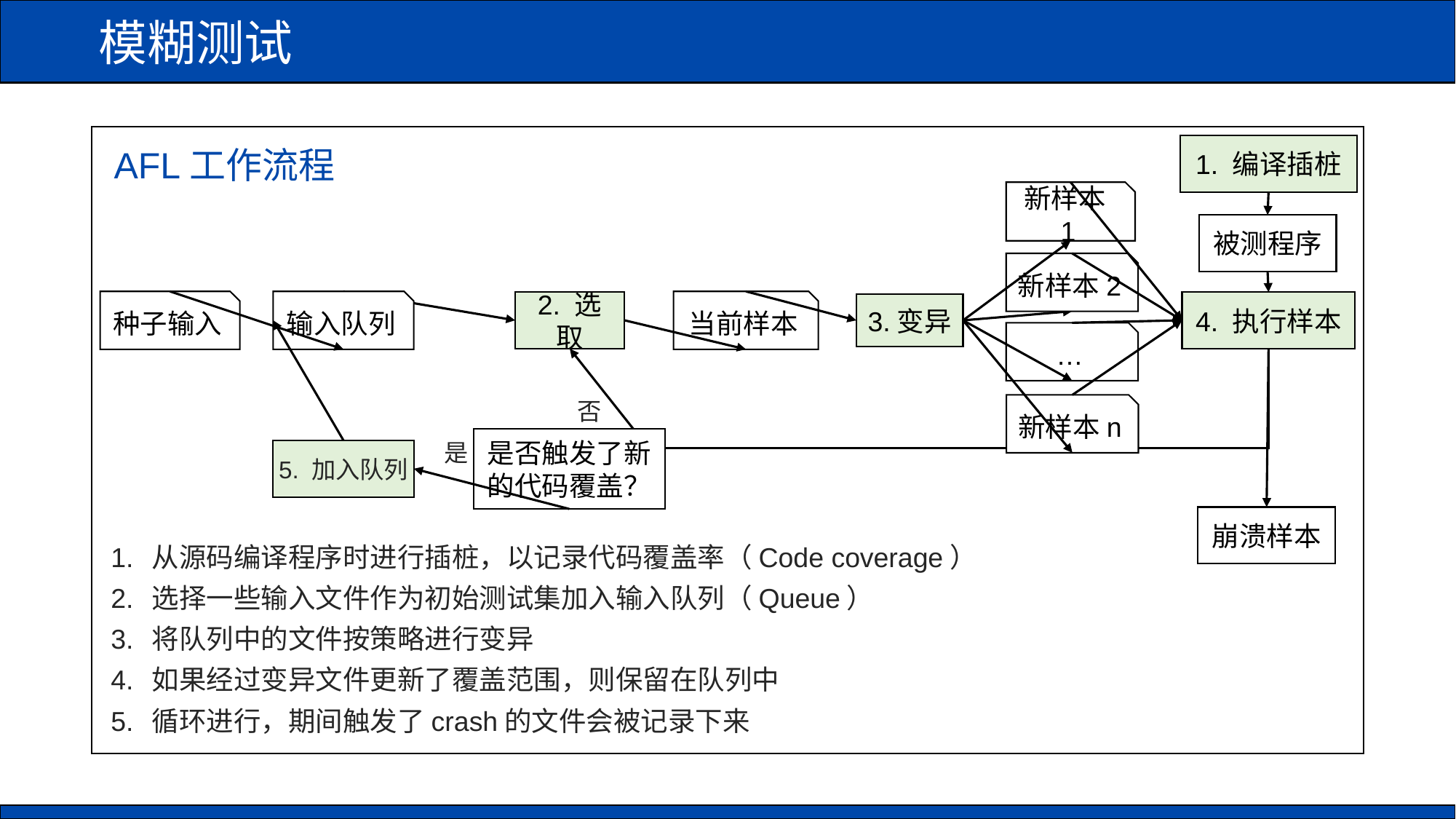

模糊测试

1. 编译插桩
AFL工作流程
新样本1
被测程序
新样本2
种子输入
当前样本
输入队列
2. 选取
4. 执行样本
3.变异
…
否
新样本n
是
是否触发了新的代码覆盖？
5. 加入队列
崩溃样本
从源码编译程序时进行插桩，以记录代码覆盖率（Code coverage）
选择一些输入文件作为初始测试集加入输入队列（Queue）
将队列中的文件按策略进行变异
如果经过变异文件更新了覆盖范围，则保留在队列中
循环进行，期间触发了crash的文件会被记录下来